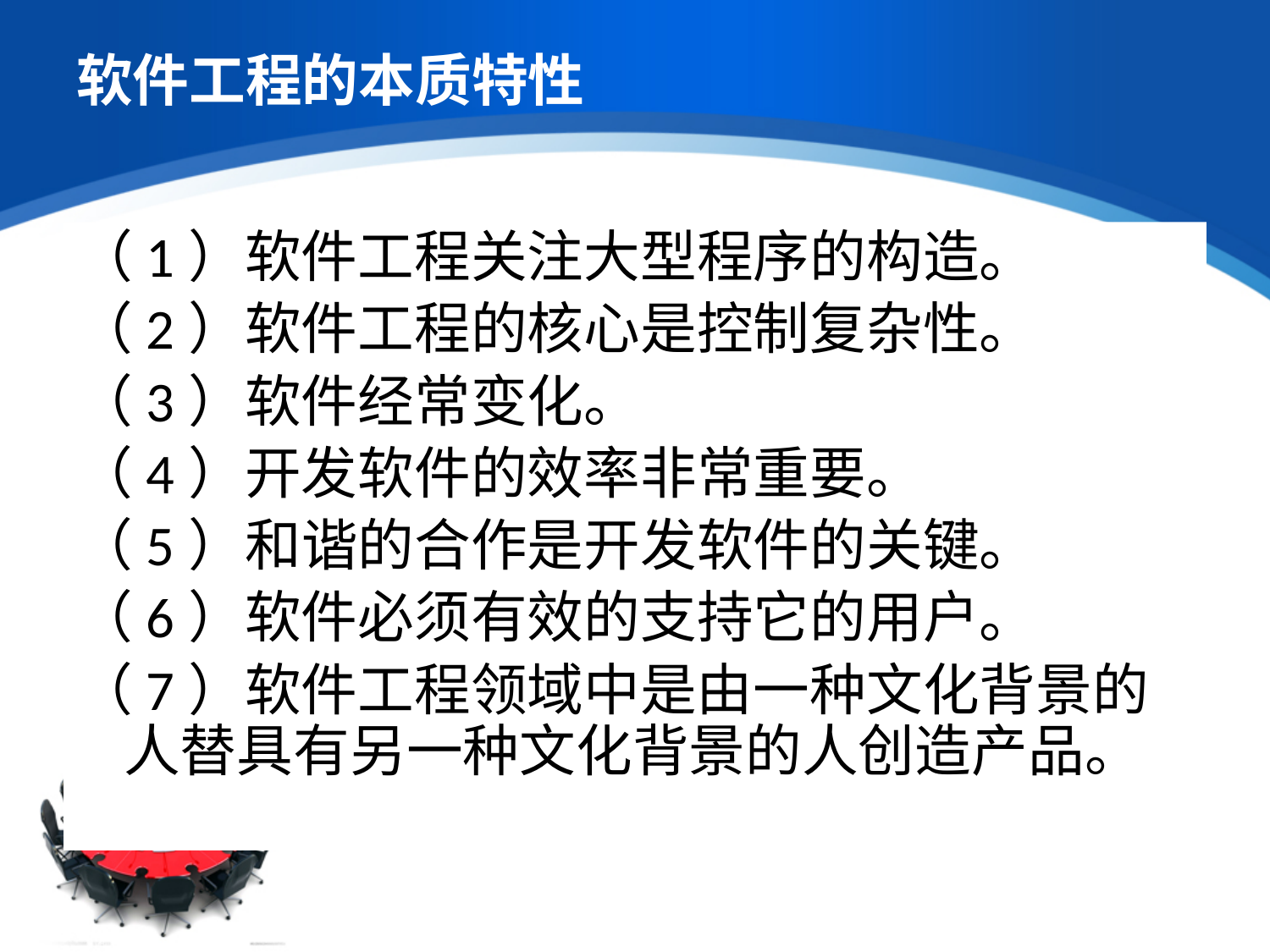

# 软件工程的本质特性
（1）软件工程关注大型程序的构造。
（2）软件工程的核心是控制复杂性。
（3）软件经常变化。
（4）开发软件的效率非常重要。
（5）和谐的合作是开发软件的关键。
（6）软件必须有效的支持它的用户。
（7）软件工程领域中是由一种文化背景的人替具有另一种文化背景的人创造产品。